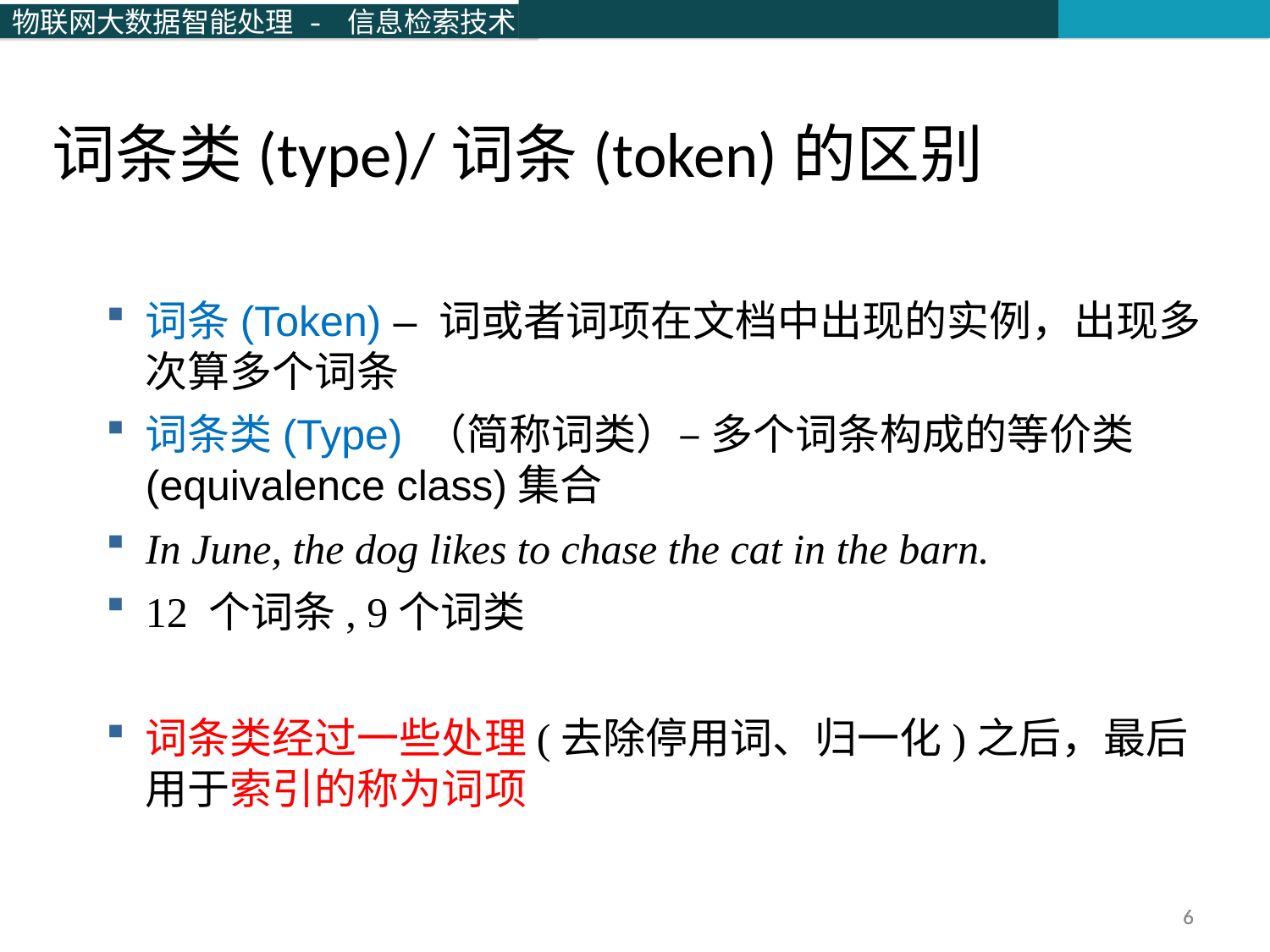

词条类(type)/词条(token)的区别
词条(Token) – 词或者词项在文档中出现的实例，出现多次算多个词条
词条类(Type) （简称词类）– 多个词条构成的等价类(equivalence class)集合
In June, the dog likes to chase the cat in the barn.
12 个词条, 9个词类

词条类经过一些处理(去除停用词、归一化)之后，最后用于索引的称为词项
6
6